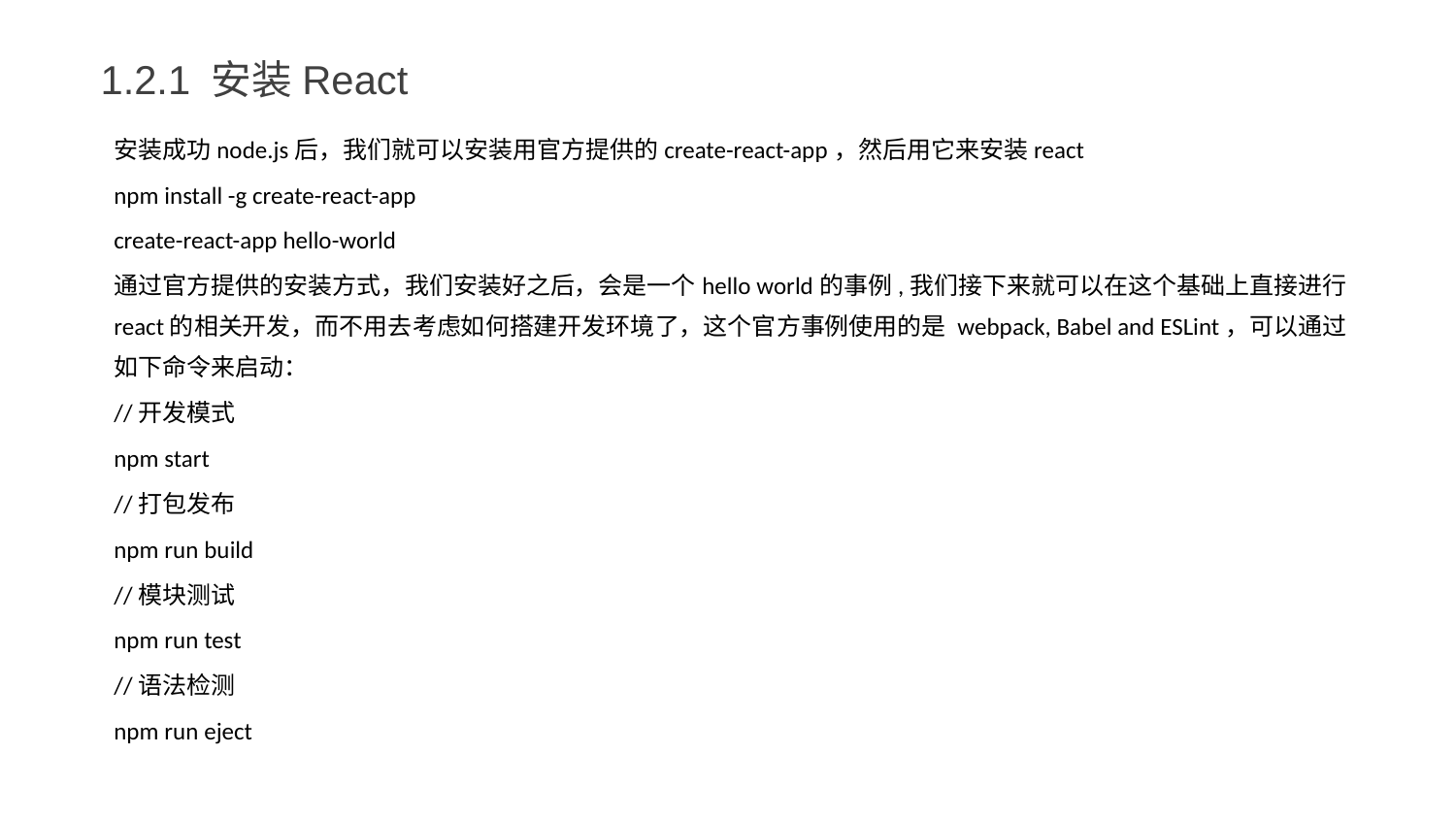

1.2.1 安装React
安装成功node.js后，我们就可以安装用官方提供的create-react-app，然后用它来安装react
npm install -g create-react-app
create-react-app hello-world
通过官方提供的安装方式，我们安装好之后，会是一个hello world的事例,我们接下来就可以在这个基础上直接进行react的相关开发，而不用去考虑如何搭建开发环境了，这个官方事例使用的是 webpack, Babel and ESLint，可以通过如下命令来启动：
//开发模式
npm start
//打包发布
npm run build
//模块测试
npm run test
//语法检测
npm run eject